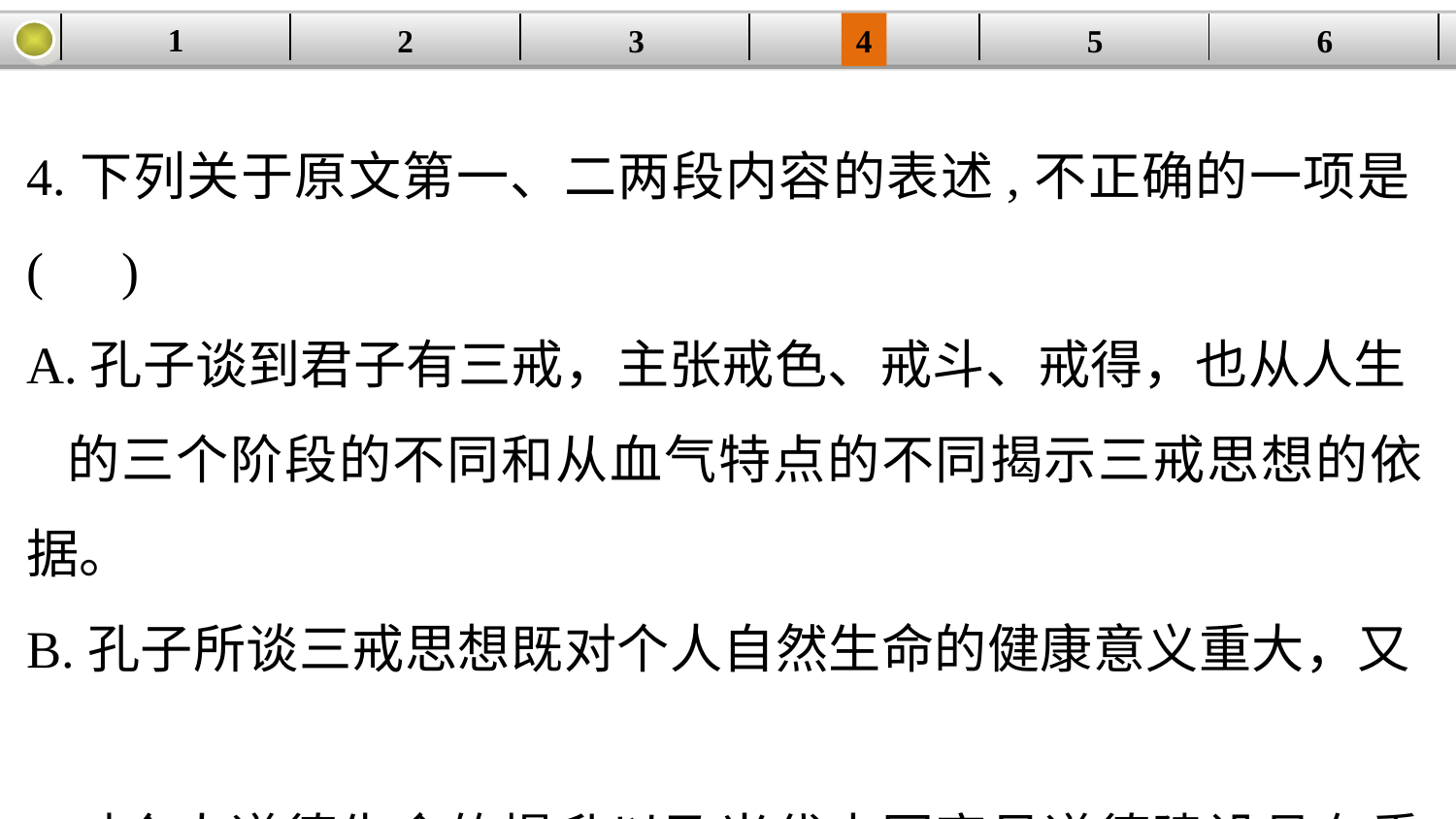

1
3
4
5
6
2
|  |  |  |  |  |  |
| --- | --- | --- | --- | --- | --- |

4.下列关于原文第一、二两段内容的表述,不正确的一项是(　)
A.孔子谈到君子有三戒，主张戒色、戒斗、戒得，也从人生
  的三个阶段的不同和从血气特点的不同揭示三戒思想的依据。
B.孔子所谈三戒思想既对个人自然生命的健康意义重大，又
  对个人道德生命的提升以及当代中国官员道德建设具有重要
  借鉴意义。